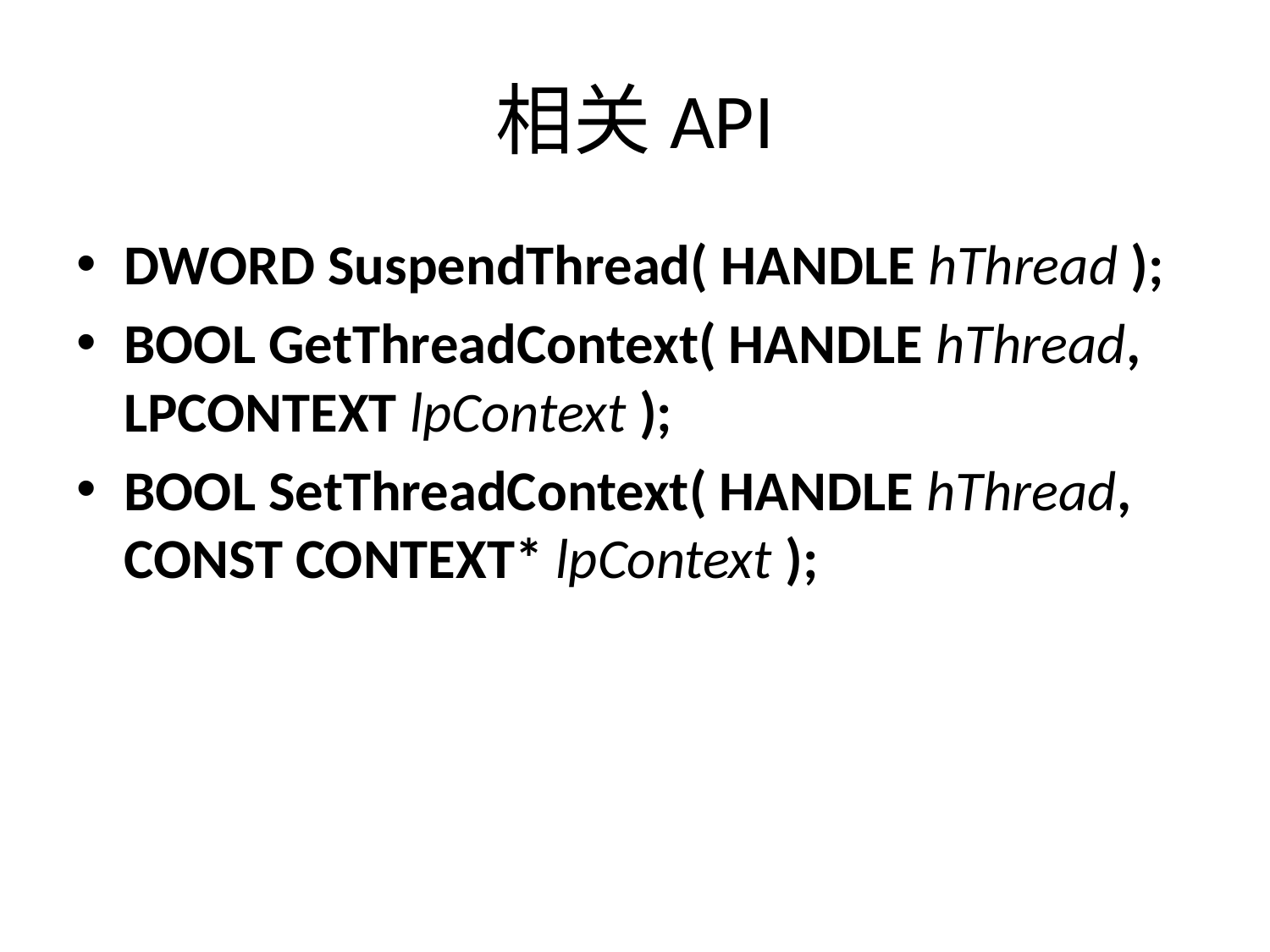

# 相关API
DWORD SuspendThread( HANDLE hThread );
BOOL GetThreadContext( HANDLE hThread, LPCONTEXT lpContext );
BOOL SetThreadContext( HANDLE hThread, CONST CONTEXT* lpContext );